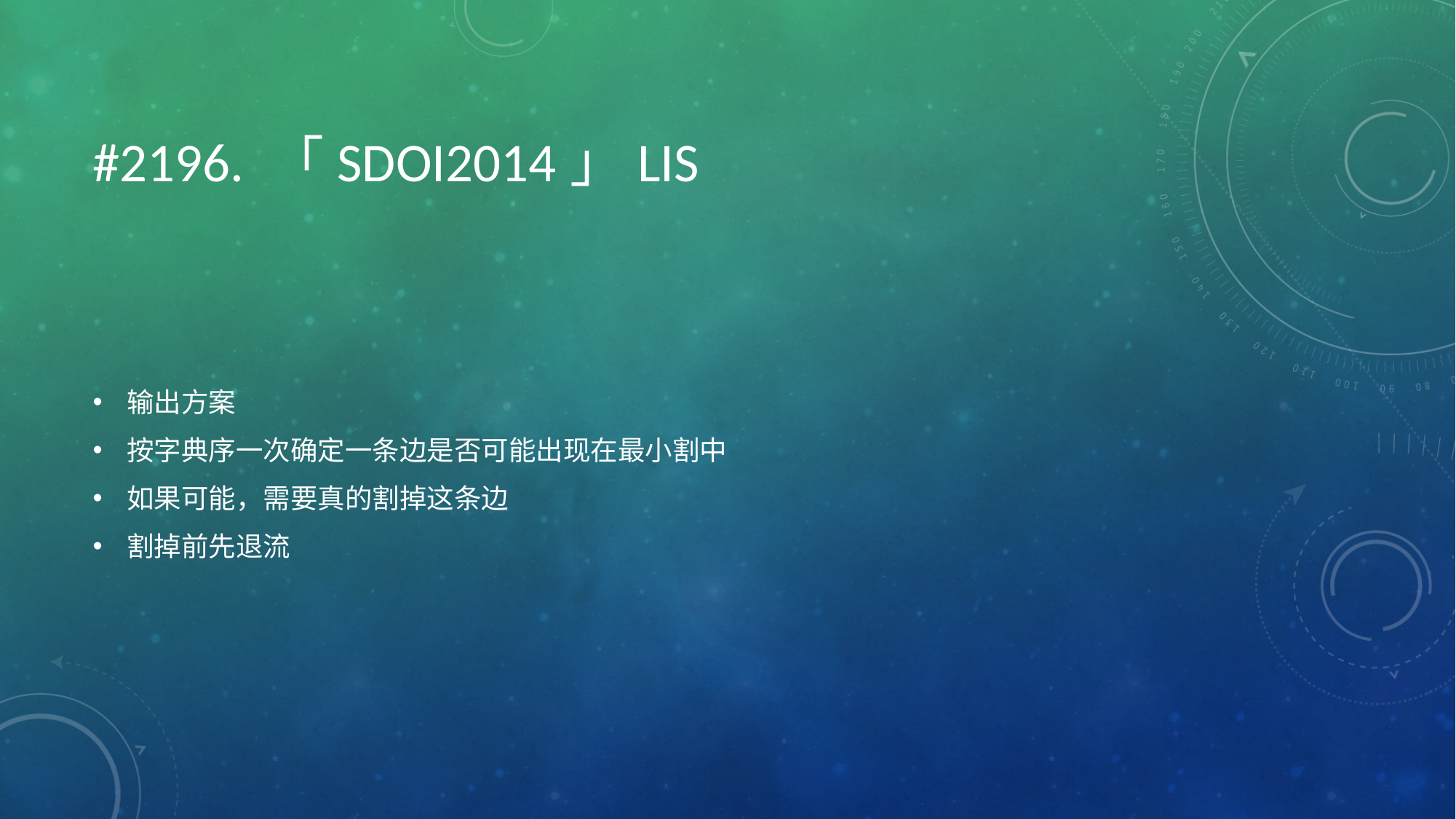

# #2196. 「SDOI2014」Lis
输出方案
按字典序一次确定一条边是否可能出现在最小割中
如果可能，需要真的割掉这条边
割掉前先退流